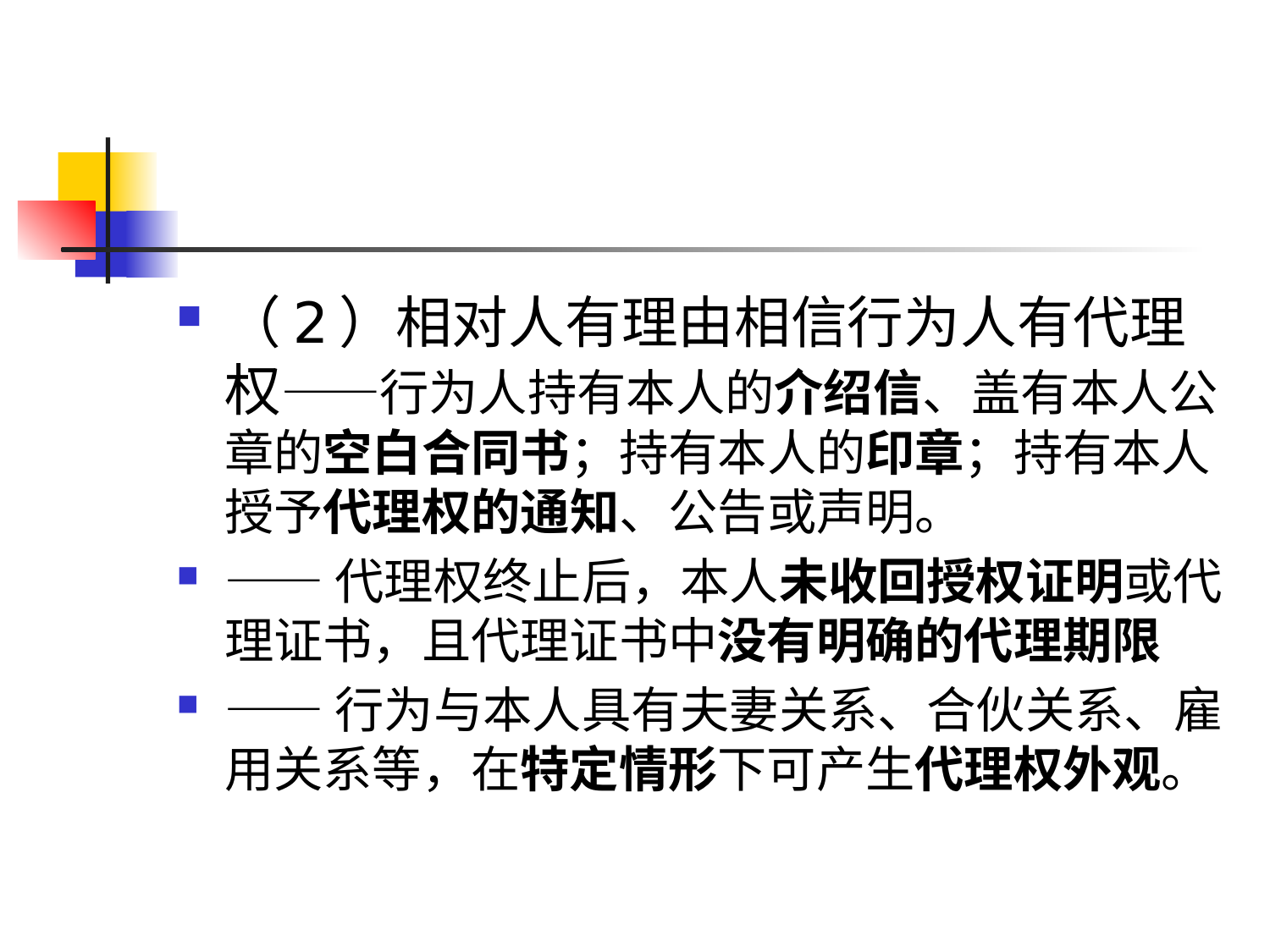

#
（2）相对人有理由相信行为人有代理权——行为人持有本人的介绍信、盖有本人公章的空白合同书；持有本人的印章；持有本人授予代理权的通知、公告或声明。
——代理权终止后，本人未收回授权证明或代理证书，且代理证书中没有明确的代理期限
——行为与本人具有夫妻关系、合伙关系、雇用关系等，在特定情形下可产生代理权外观。